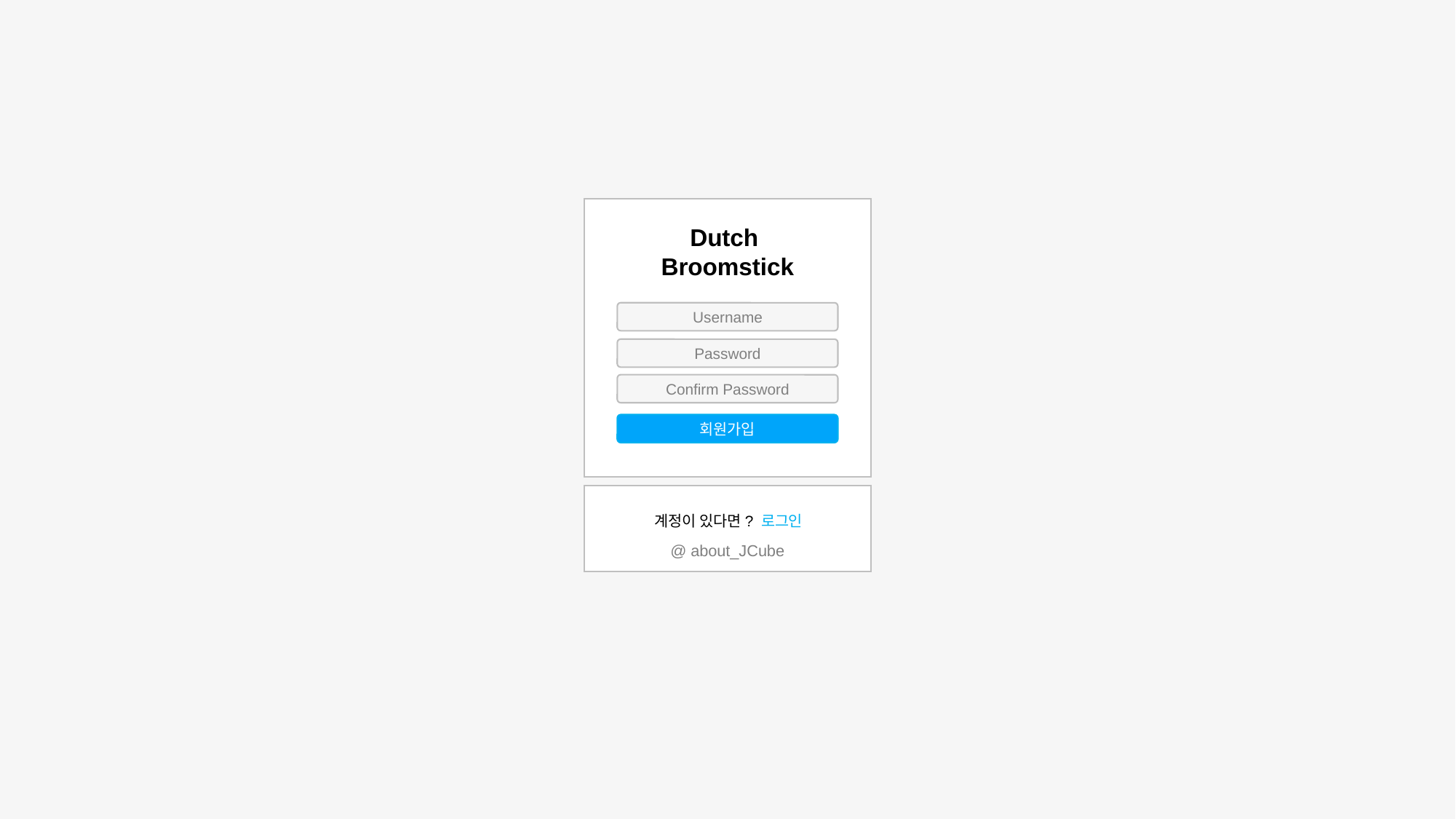

Dutch
Broomstick
Username
Password
Confirm Password
회원가입

계정이 있다면? 로그인
@ about_JCube